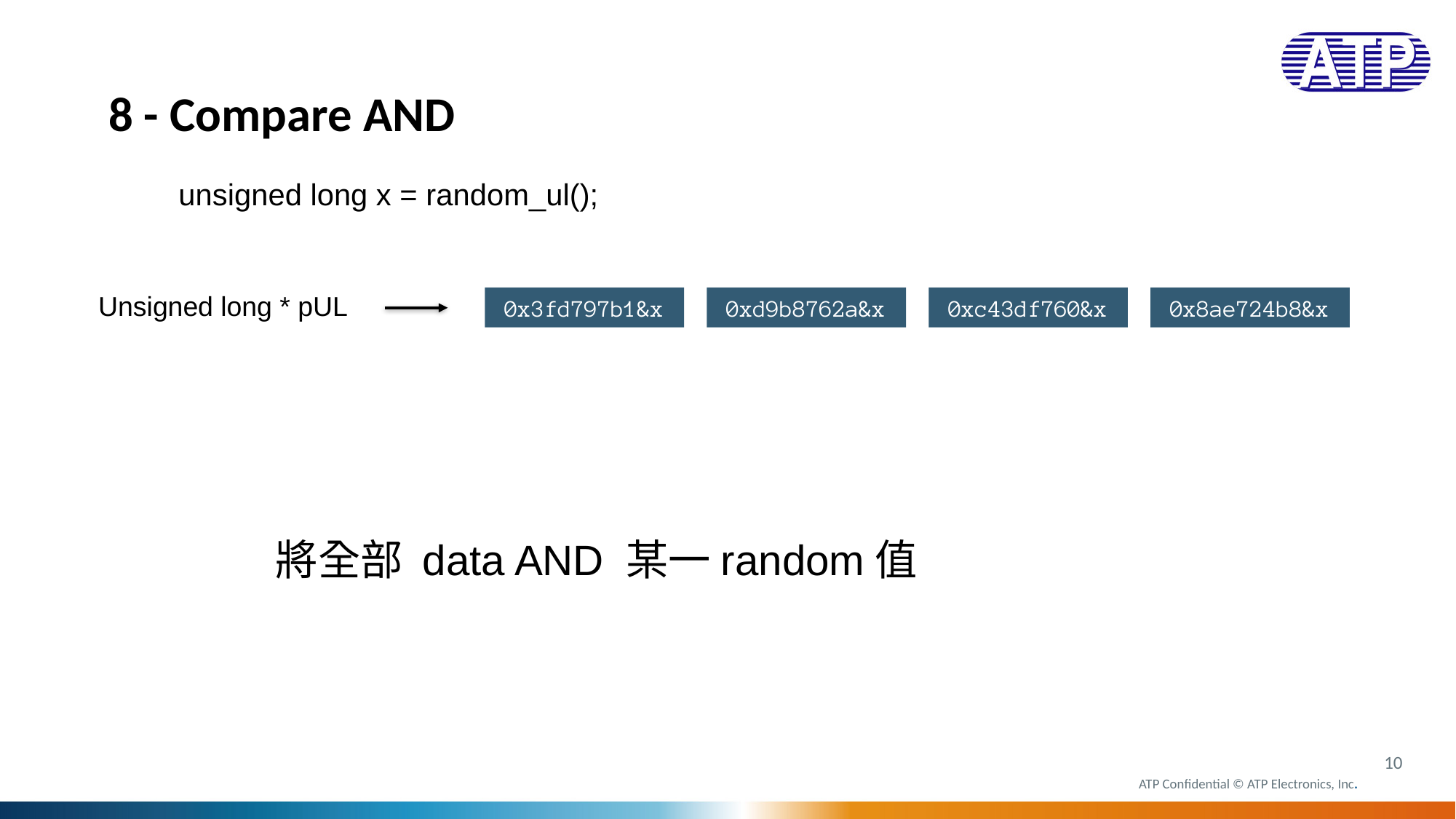

8 - Compare AND
unsigned long x = random_ul();
Unsigned long * pUL
0x3fd797b1&x
0xd9b8762a&x
0xc43df760&x
0x8ae724b8&x
將全部 data AND 某一random值